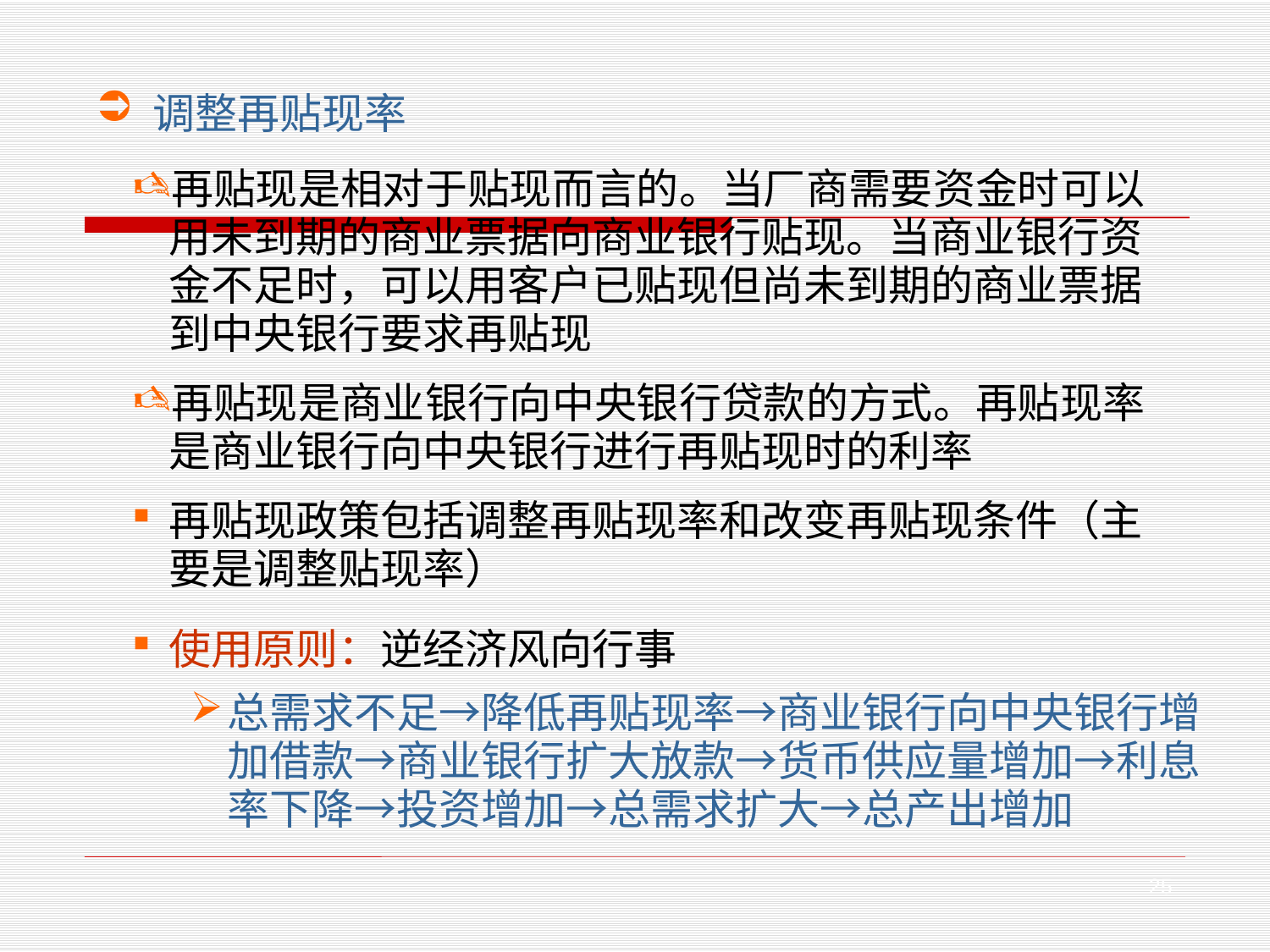

调整再贴现率
再贴现是相对于贴现而言的。当厂商需要资金时可以用未到期的商业票据向商业银行贴现。当商业银行资金不足时，可以用客户已贴现但尚未到期的商业票据到中央银行要求再贴现
再贴现是商业银行向中央银行贷款的方式。再贴现率是商业银行向中央银行进行再贴现时的利率
再贴现政策包括调整再贴现率和改变再贴现条件（主要是调整贴现率）
使用原则：逆经济风向行事
总需求不足→降低再贴现率→商业银行向中央银行增加借款→商业银行扩大放款→货币供应量增加→利息率下降→投资增加→总需求扩大→总产出增加
25